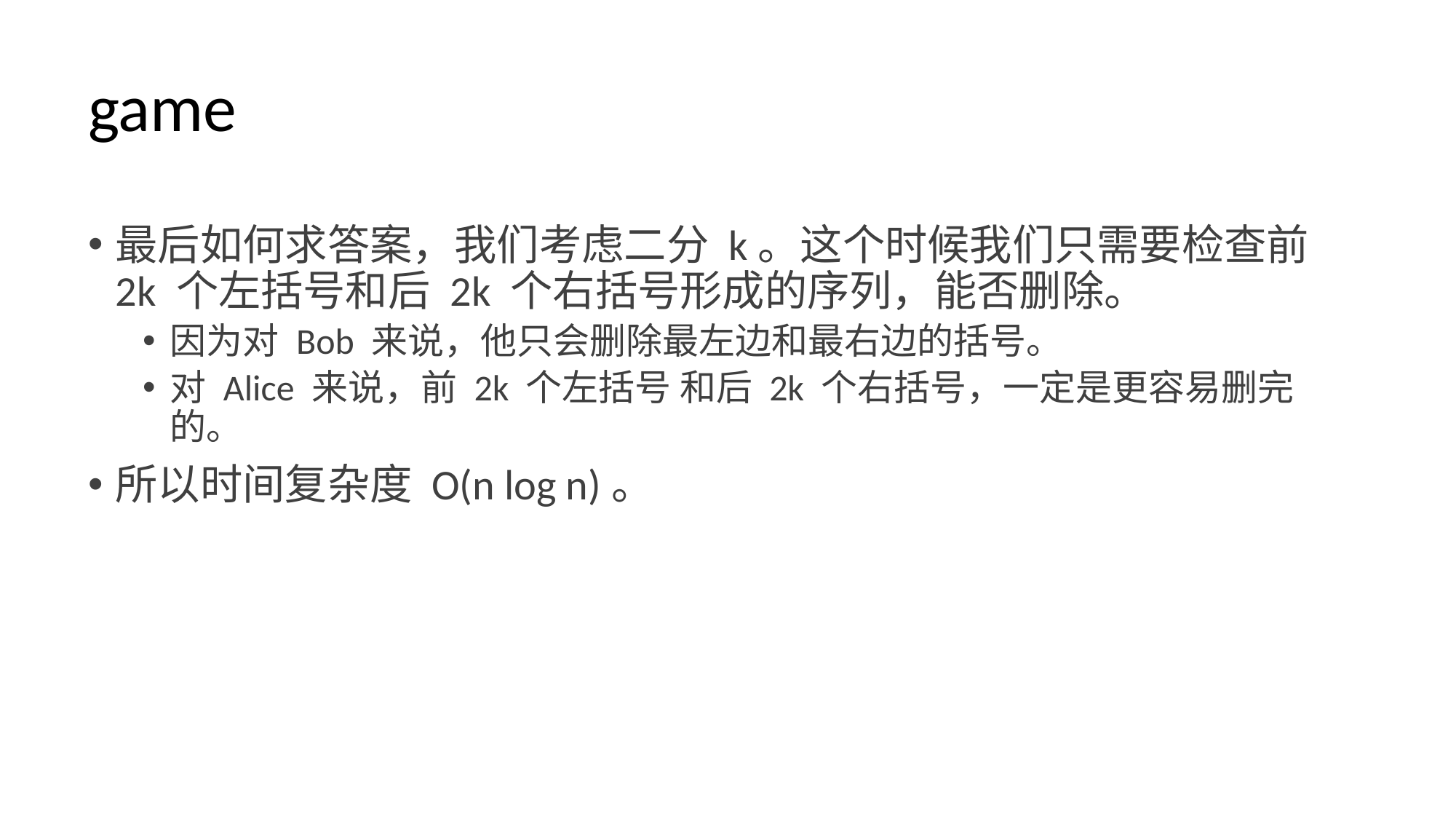

# game
最后如何求答案，我们考虑二分 k。这个时候我们只需要检查前 2k 个左括号和后 2k 个右括号形成的序列，能否删除。
因为对 Bob 来说，他只会删除最左边和最右边的括号。
对 Alice 来说，前 2k 个左括号 和后 2k 个右括号，一定是更容易删完的。
所以时间复杂度 O(n log n)。